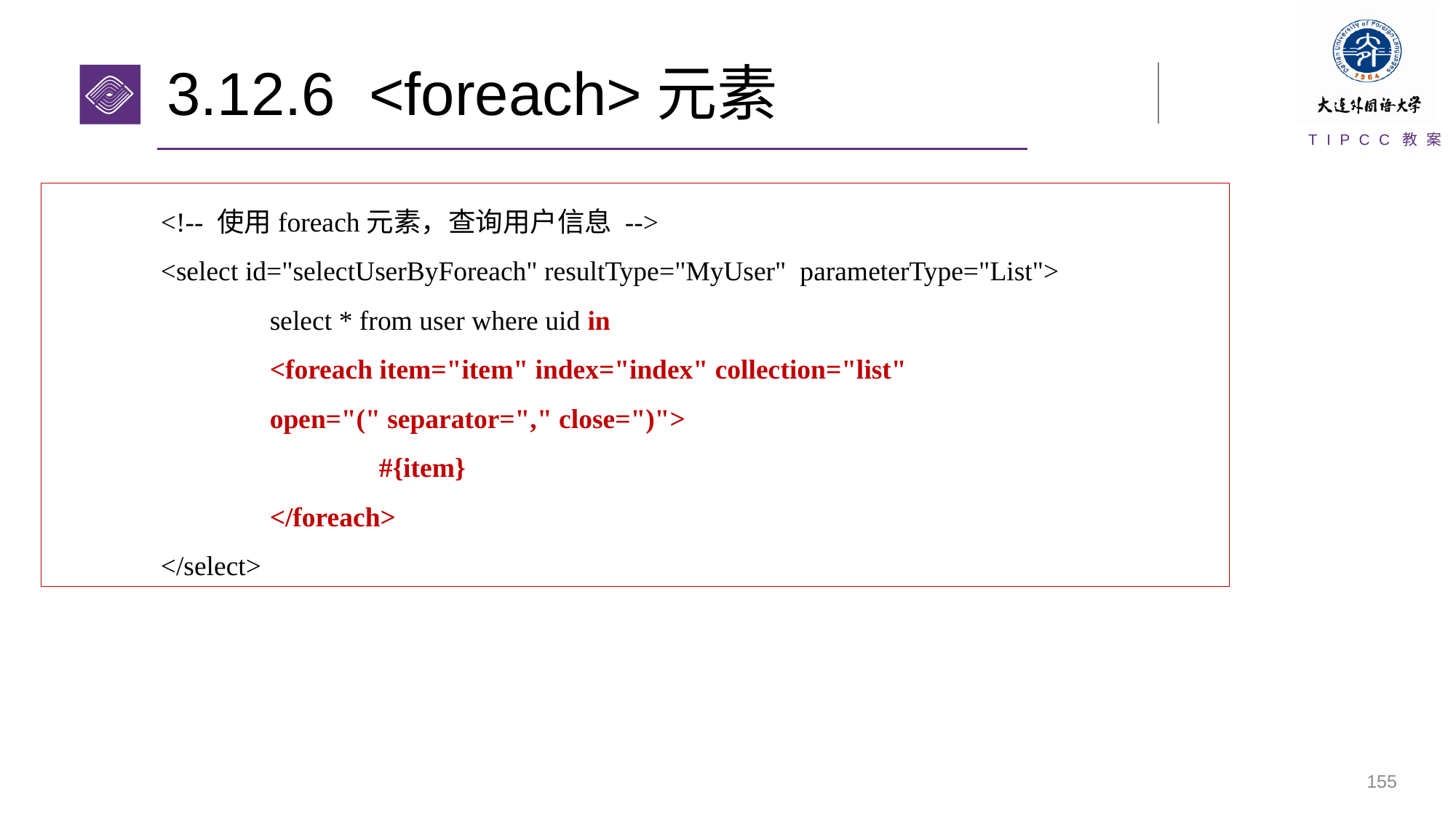

# 3.12.6  <foreach>元素
	<!-- 使用foreach元素，查询用户信息 -->
	<select id="selectUserByForeach" resultType="MyUser"  parameterType="List">
		select * from user where uid in
		<foreach item="item" index="index" collection="list"
		open="(" separator="," close=")">
			#{item}
		</foreach>
	</select>
155